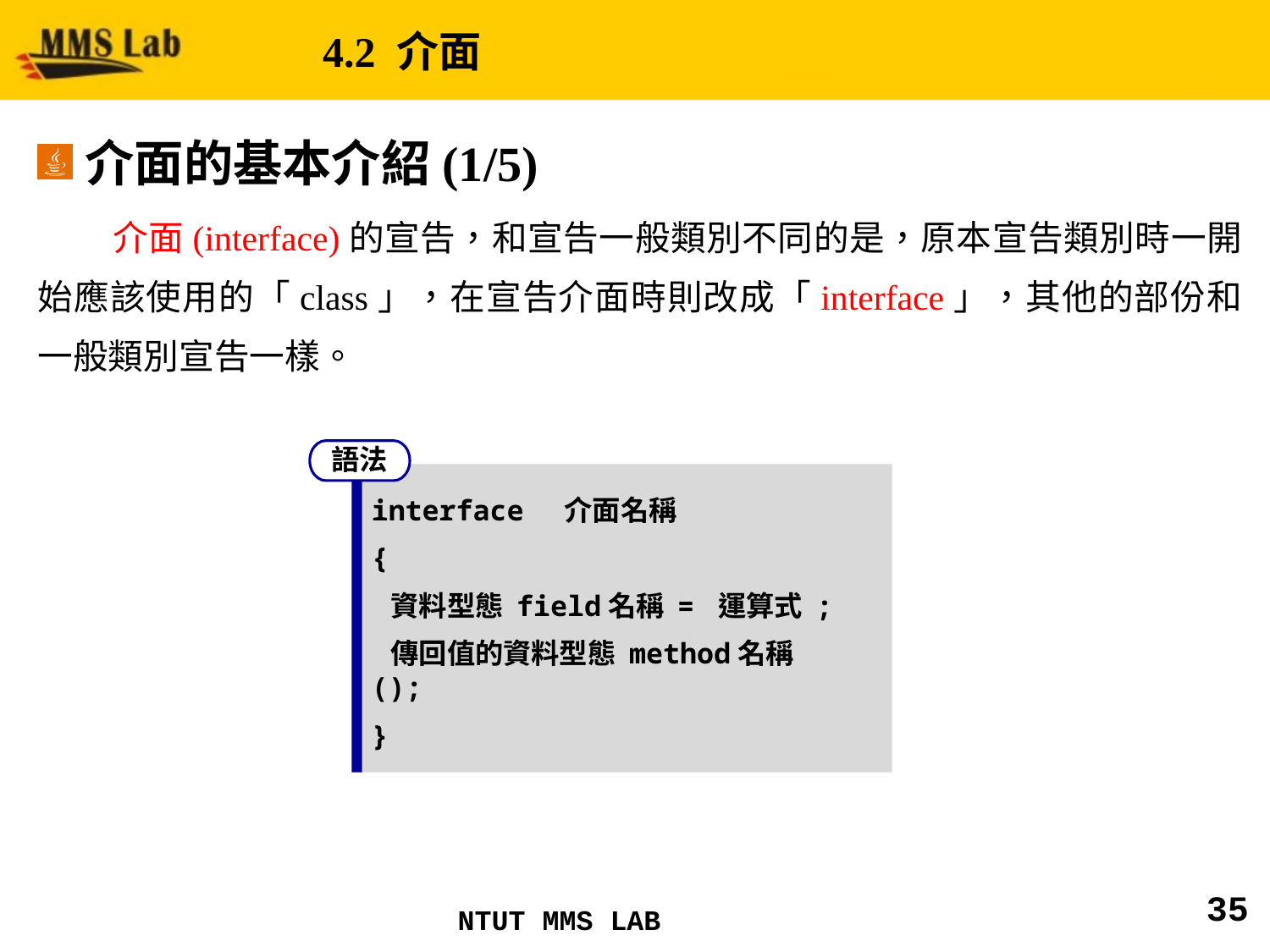

# 4.2 介面
介面的基本介紹(1/5)
        介面(interface)的宣告，和宣告一般類別不同的是，原本宣告類別時一開始應該使用的「class」，在宣告介面時則改成「interface」，其他的部份和一般類別宣告一樣。

語法

interface  介面名稱
{
  資料型態 field名稱 = 運算式 ;
  傳回值的資料型態 method名稱();
}
35
NTUT MMS LAB